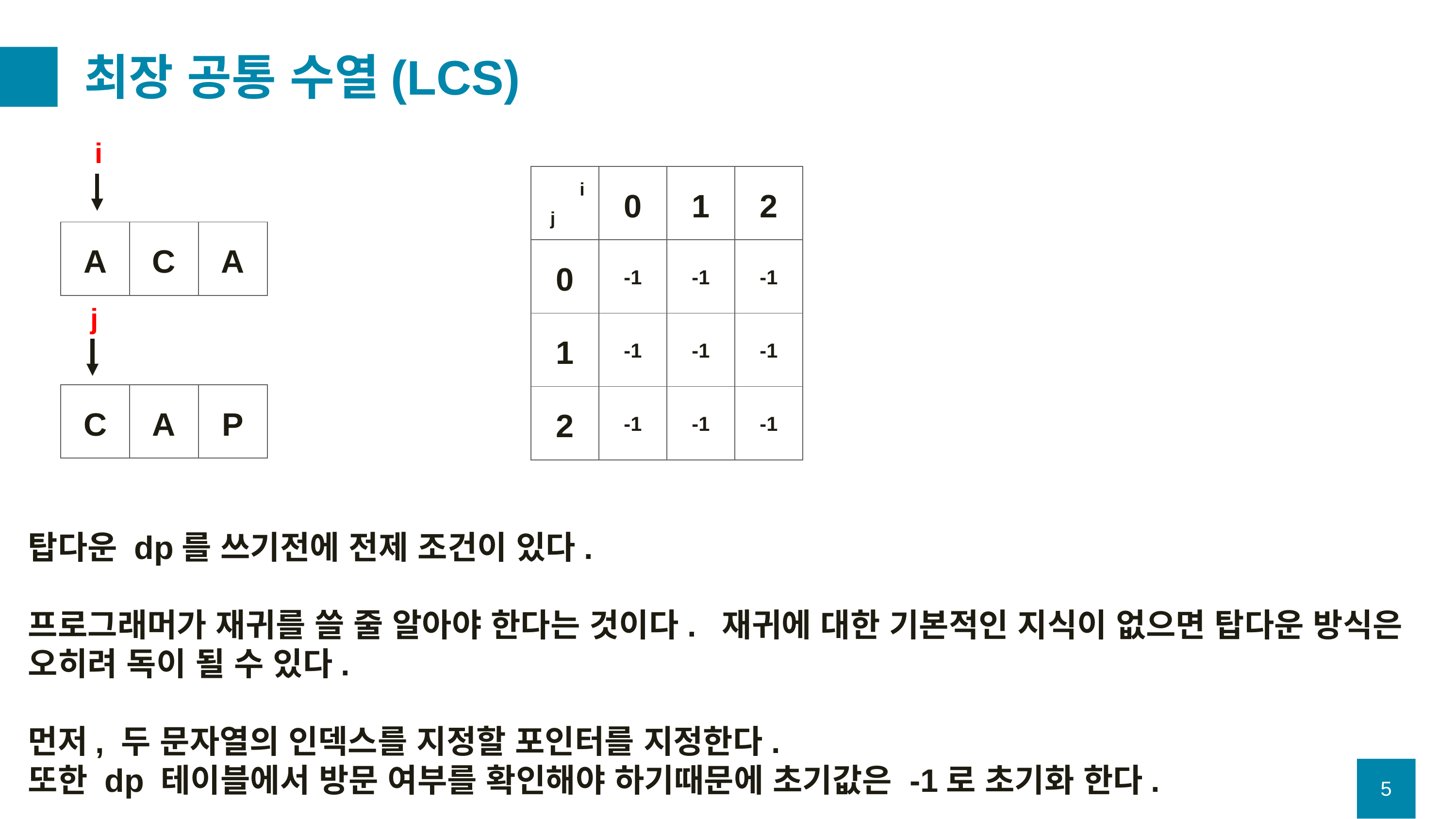

# 최장 공통 수열(LCS)
i
|  | 0 | 1 | 2 |
| --- | --- | --- | --- |
| 0 | -1 | -1 | -1 |
| 1 | -1 | -1 | -1 |
| 2 | -1 | -1 | -1 |
i
j
| A | C | A |
| --- | --- | --- |
j
| C | A | P |
| --- | --- | --- |
탑다운 dp를 쓰기전에 전제 조건이 있다.

프로그래머가 재귀를 쓸 줄 알아야 한다는 것이다.  재귀에 대한 기본적인 지식이 없으면 탑다운 방식은 오히려 독이 될 수 있다.

먼저, 두 문자열의 인덱스를 지정할 포인터를 지정한다.
또한 dp 테이블에서 방문 여부를 확인해야 하기때문에 초기값은 -1로 초기화 한다.
5